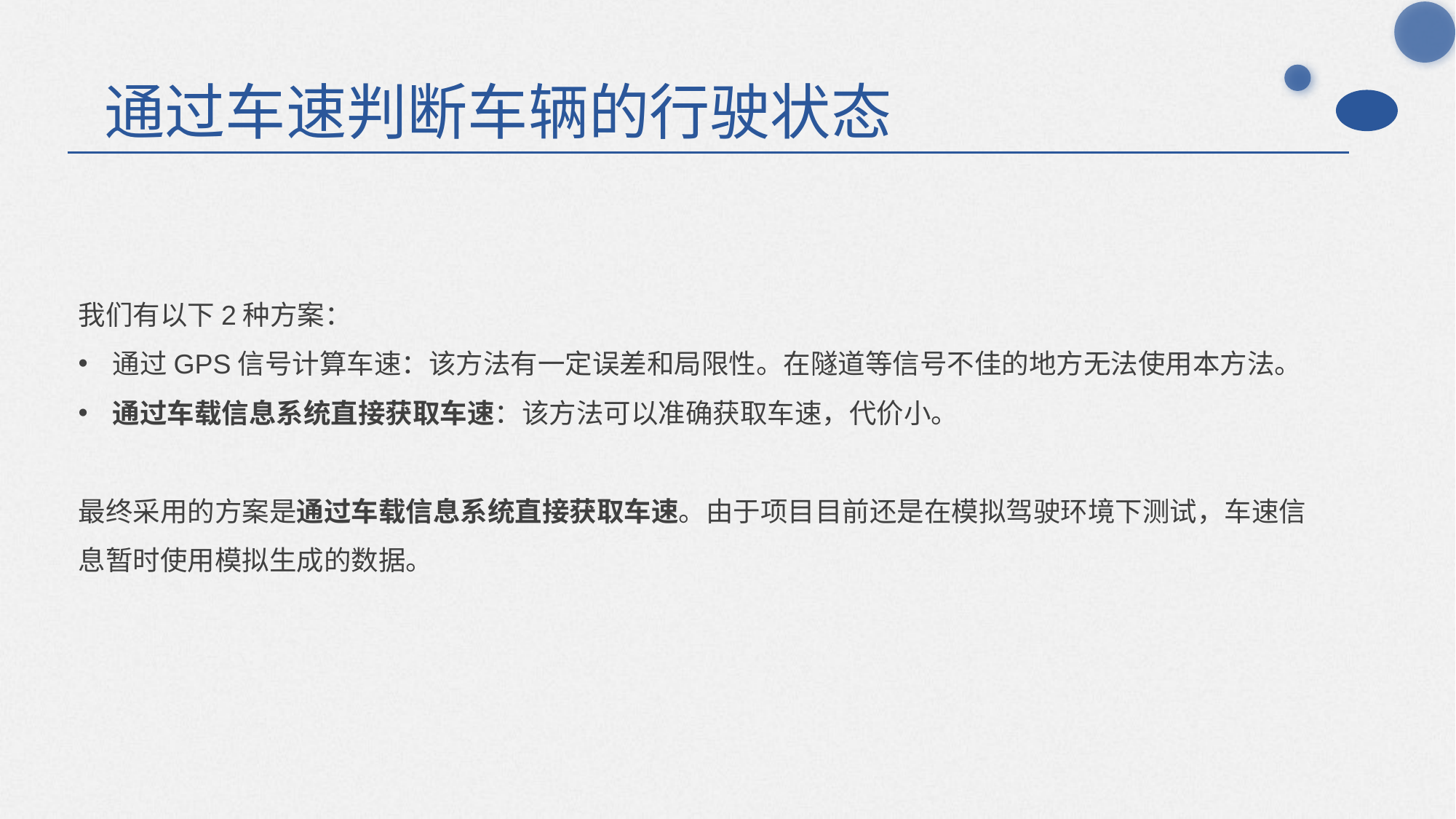

通过车速判断车辆的行驶状态

我们有以下2种方案：
通过GPS信号计算车速：该方法有一定误差和局限性。在隧道等信号不佳的地方无法使用本方法。
通过车载信息系统直接获取车速：该方法可以准确获取车速，代价小。

最终采用的方案是通过车载信息系统直接获取车速。由于项目目前还是在模拟驾驶环境下测试，车速信息暂时使用模拟生成的数据。